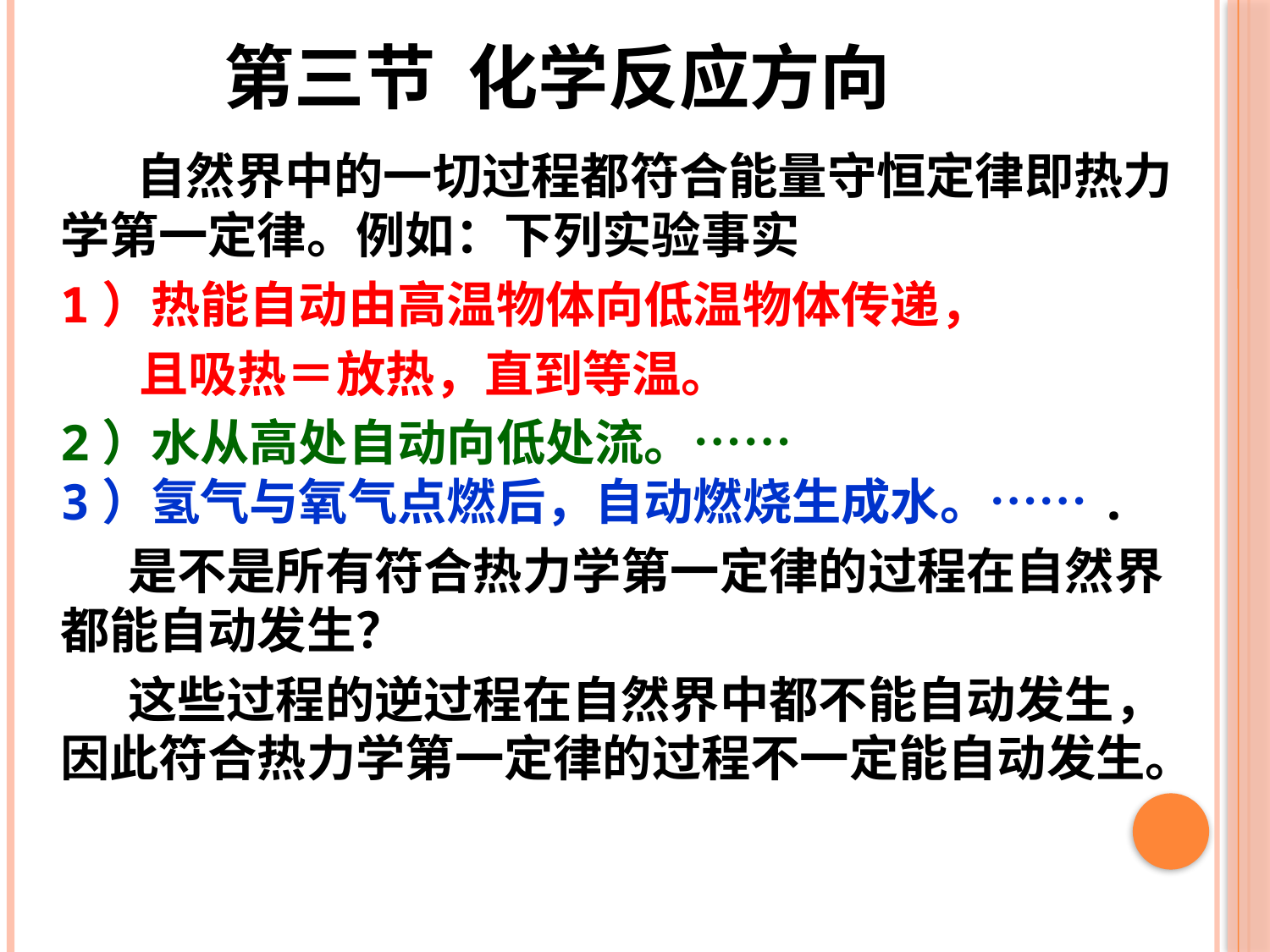

第三节  化学反应方向
       自然界中的一切过程都符合能量守恒定律即热力学第一定律。例如：下列实验事实
1）热能自动由高温物体向低温物体传递，
      且吸热＝放热，直到等温。
2）水从高处自动向低处流。……                                    3）氢气与氧气点燃后，自动燃烧生成水。…….
     是不是所有符合热力学第一定律的过程在自然界都能自动发生？
     这些过程的逆过程在自然界中都不能自动发生，因此符合热力学第一定律的过程不一定能自动发生。
86